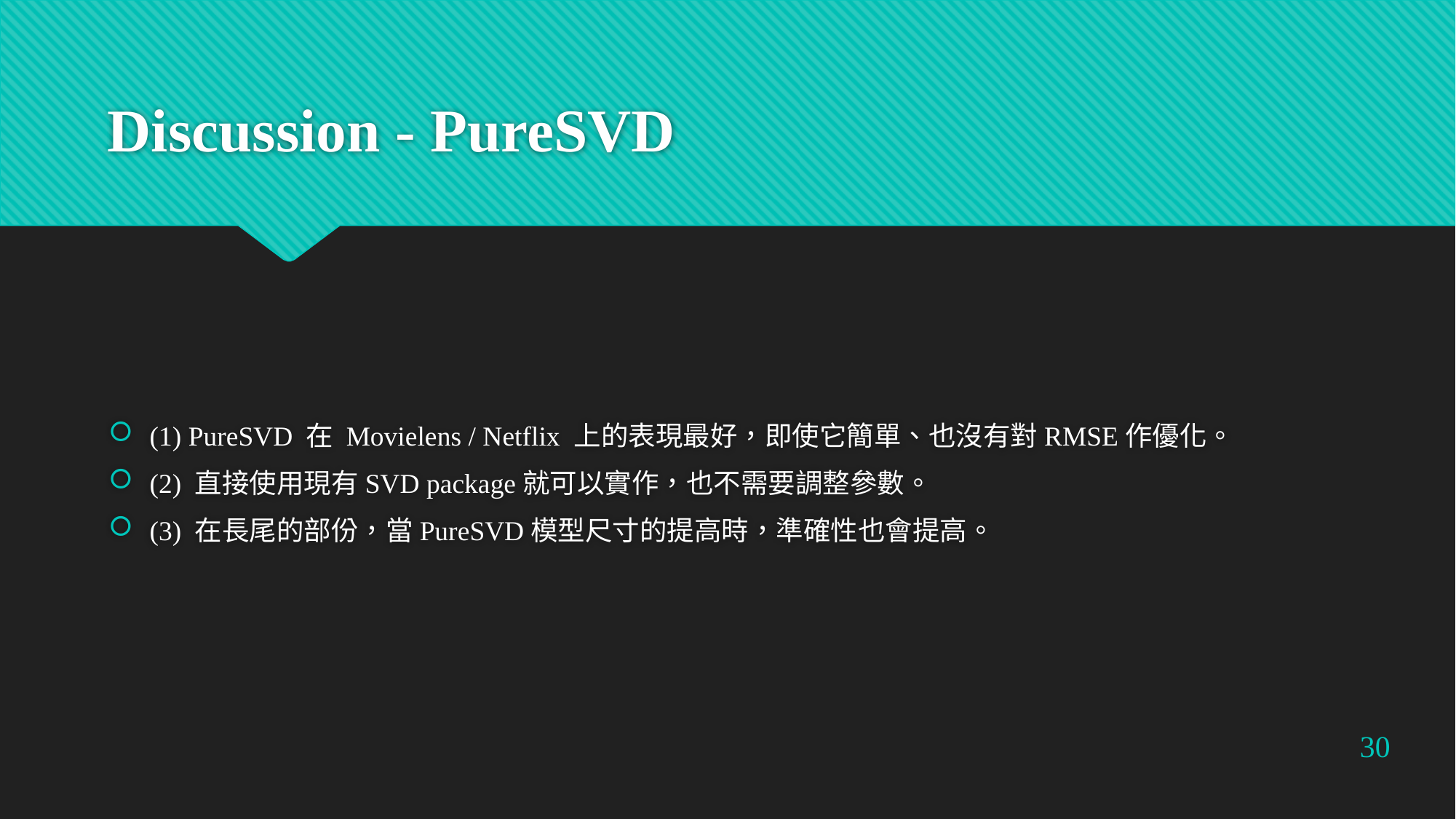

# Discussion - PureSVD
(1) PureSVD 在 Movielens / Netflix 上的表現最好，即使它簡單、也沒有對RMSE作優化。
(2) 直接使用現有SVD package就可以實作，也不需要調整參數。
(3) 在長尾的部份，當PureSVD模型尺寸的提高時，準確性也會提高。
30